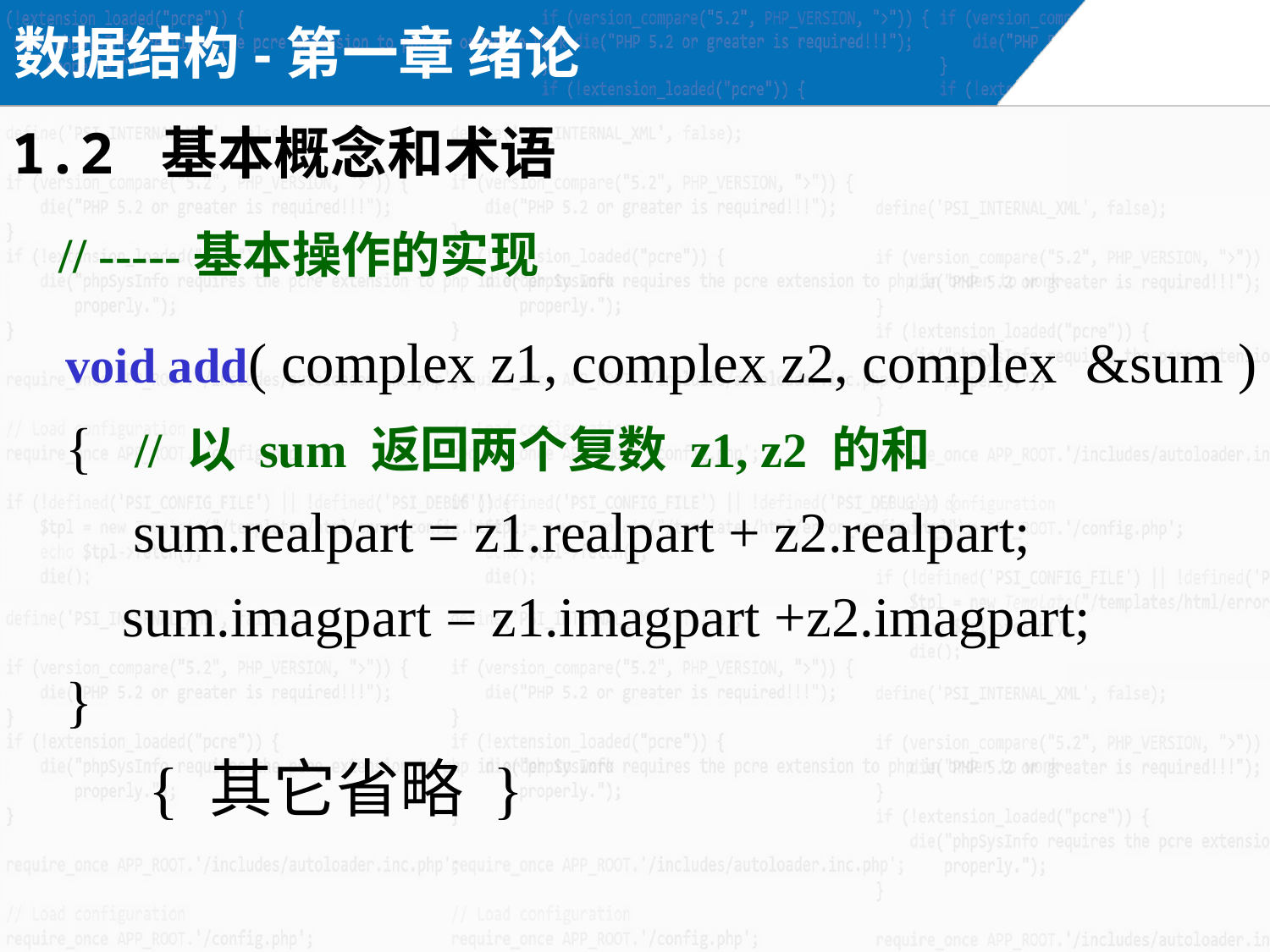

数据结构-第一章 绪论
1.2 基本概念和术语
// -----基本操作的实现
void add( complex z1, complex z2, complex  &sum )
{   // 以 sum 返回两个复数 z1, z2 的和
  sum.realpart = z1.realpart + z2.realpart;
    sum.imagpart = z1.imagpart +z2.imagpart;
}
{ 其它省略 }